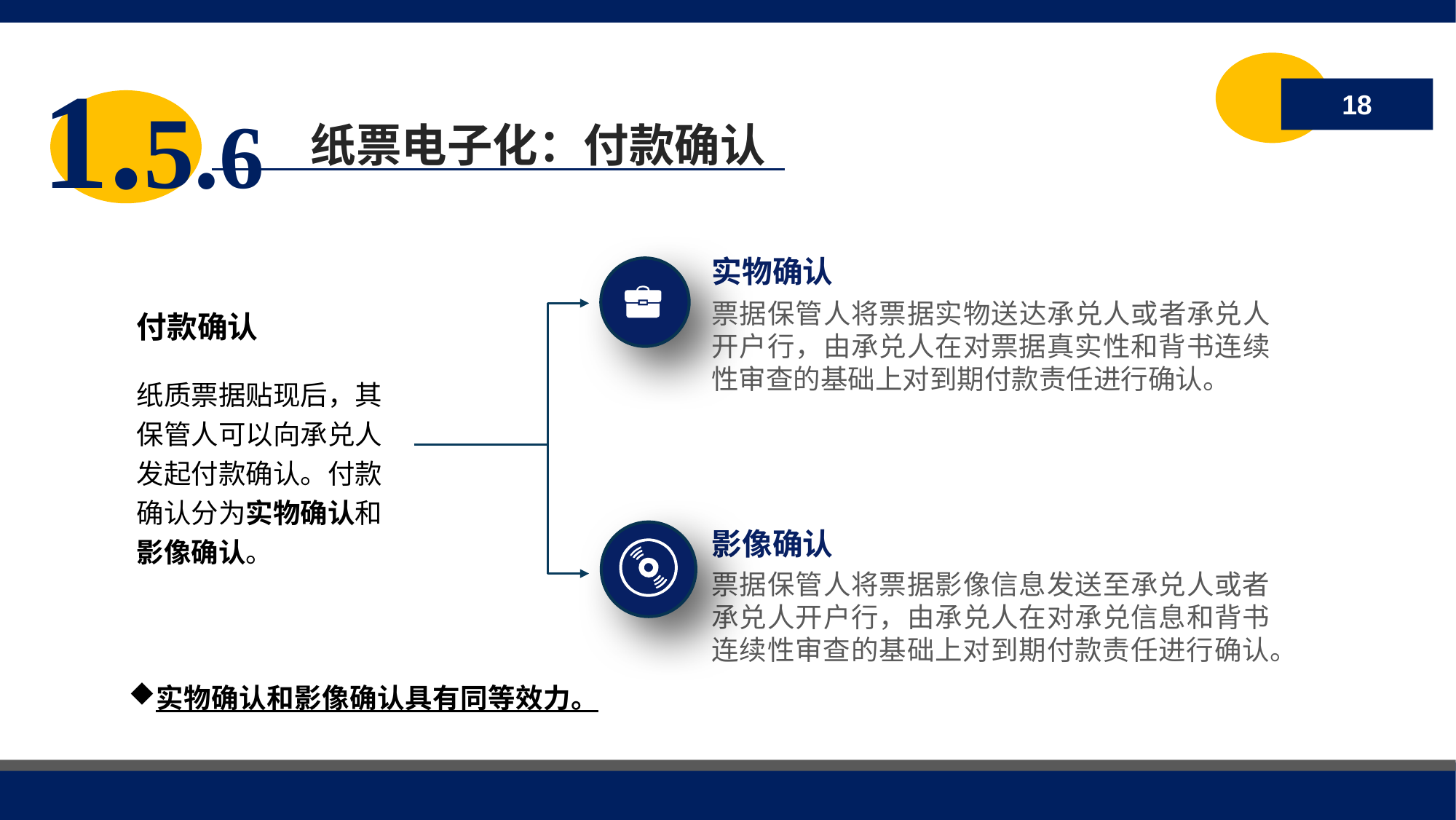

纸票电子化：付款确认

1.5.6

18
实物确认

票据保管人将票据实物送达承兑人或者承兑人开户行，由承兑人在对票据真实性和背书连续性审查的基础上对到期付款责任进行确认。
付款确认
纸质票据贴现后，其保管人可以向承兑人发起付款确认。付款确认分为实物确认和影像确认。
影像确认

票据保管人将票据影像信息发送至承兑人或者承兑人开户行，由承兑人在对承兑信息和背书连续性审查的基础上对到期付款责任进行确认。
实物确认和影像确认具有同等效力。